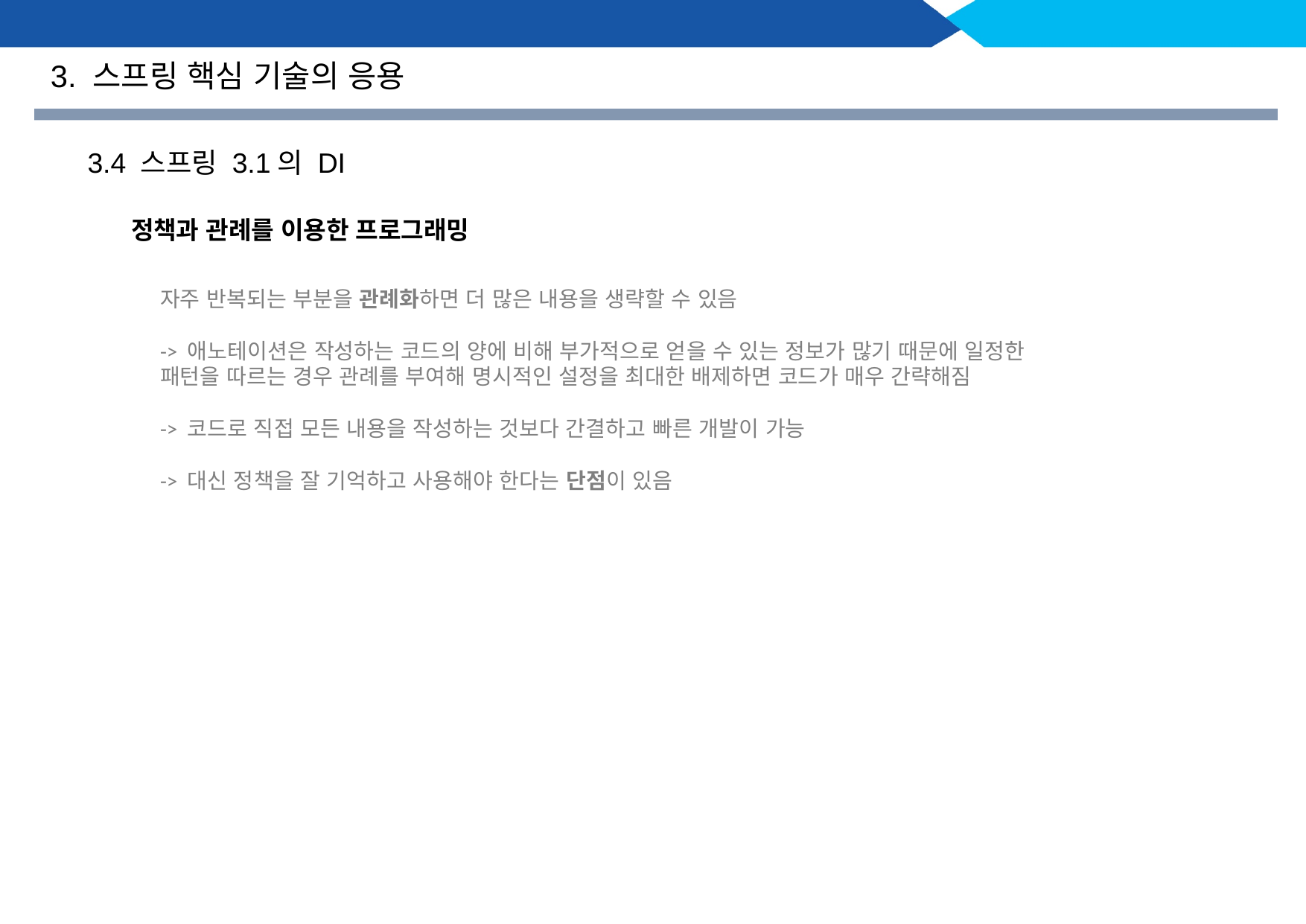

3. 스프링 핵심 기술의 응용
3.4 스프링 3.1의 DI
정책과 관례를 이용한 프로그래밍
자주 반복되는 부분을 관례화하면 더 많은 내용을 생략할 수 있음

-> 애노테이션은 작성하는 코드의 양에 비해 부가적으로 얻을 수 있는 정보가 많기 때문에 일정한 패턴을 따르는 경우 관례를 부여해 명시적인 설정을 최대한 배제하면 코드가 매우 간략해짐

-> 코드로 직접 모든 내용을 작성하는 것보다 간결하고 빠른 개발이 가능

-> 대신 정책을 잘 기억하고 사용해야 한다는 단점이 있음